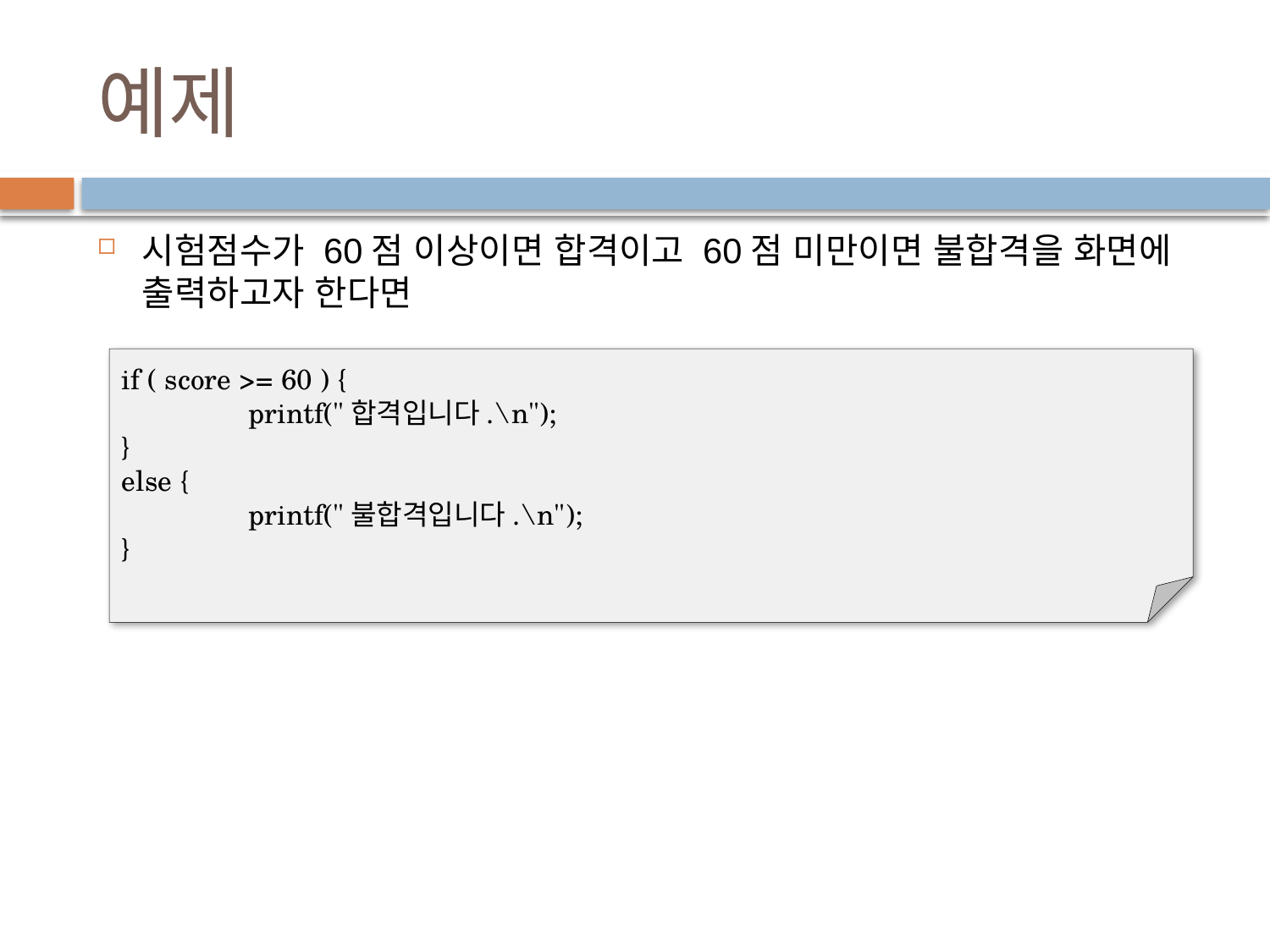

# 예제
시험점수가 60점 이상이면 합격이고 60점 미만이면 불합격을 화면에 출력하고자 한다면

if ( score >= 60 ) {
	printf("합격입니다.\n");
}
else {
	printf("불합격입니다.\n");
}